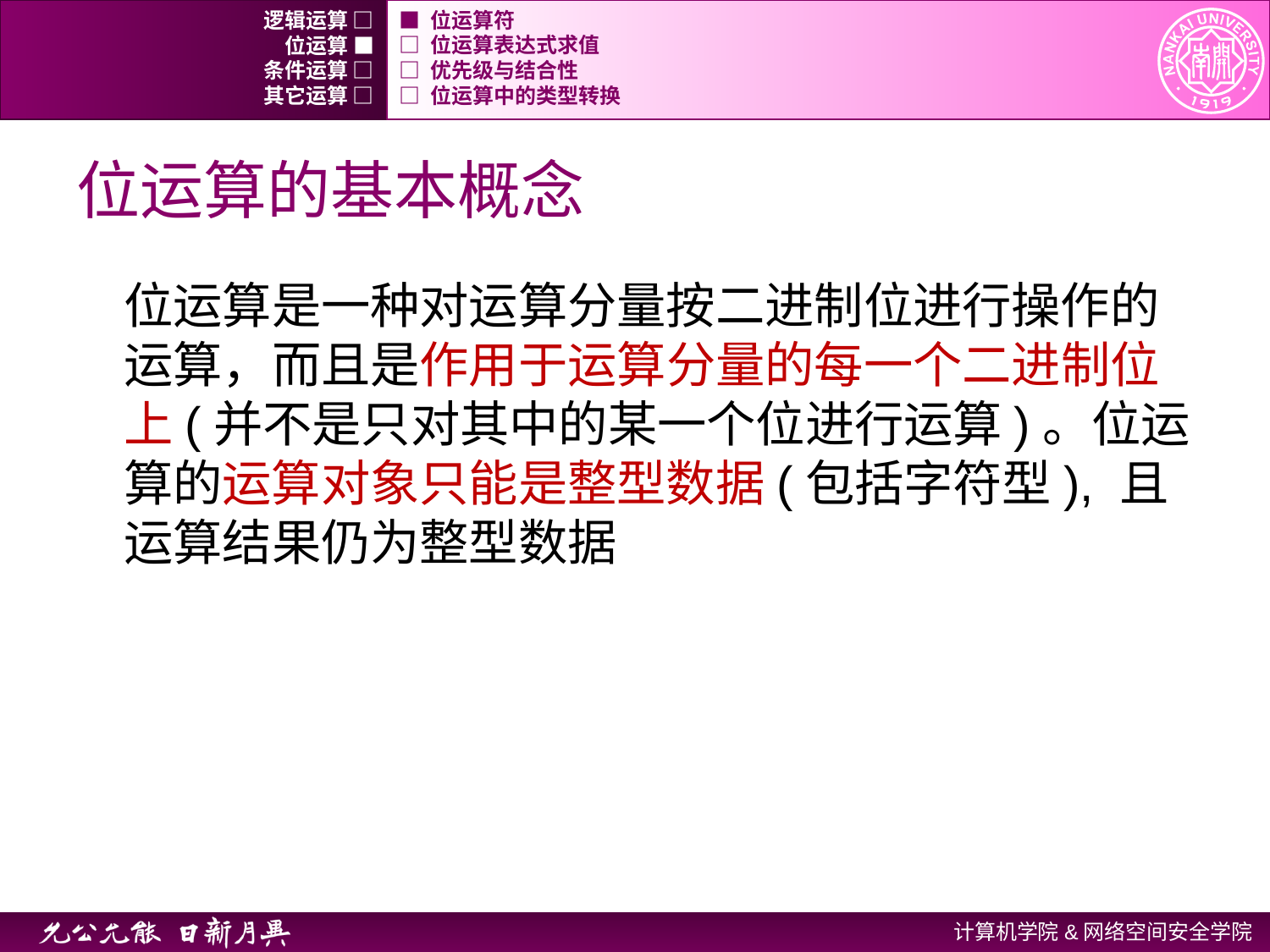

逻辑运算 □
■ 位运算符
位运算 ■
□ 位运算表达式求值
条件运算 □
□ 优先级与结合性
其它运算 □
□ 位运算中的类型转换

# 位运算的基本概念
位运算是一种对运算分量按二进制位进行操作的运算，而且是作用于运算分量的每一个二进制位上(并不是只对其中的某一个位进行运算)。位运算的运算对象只能是整型数据(包括字符型), 且运算结果仍为整型数据